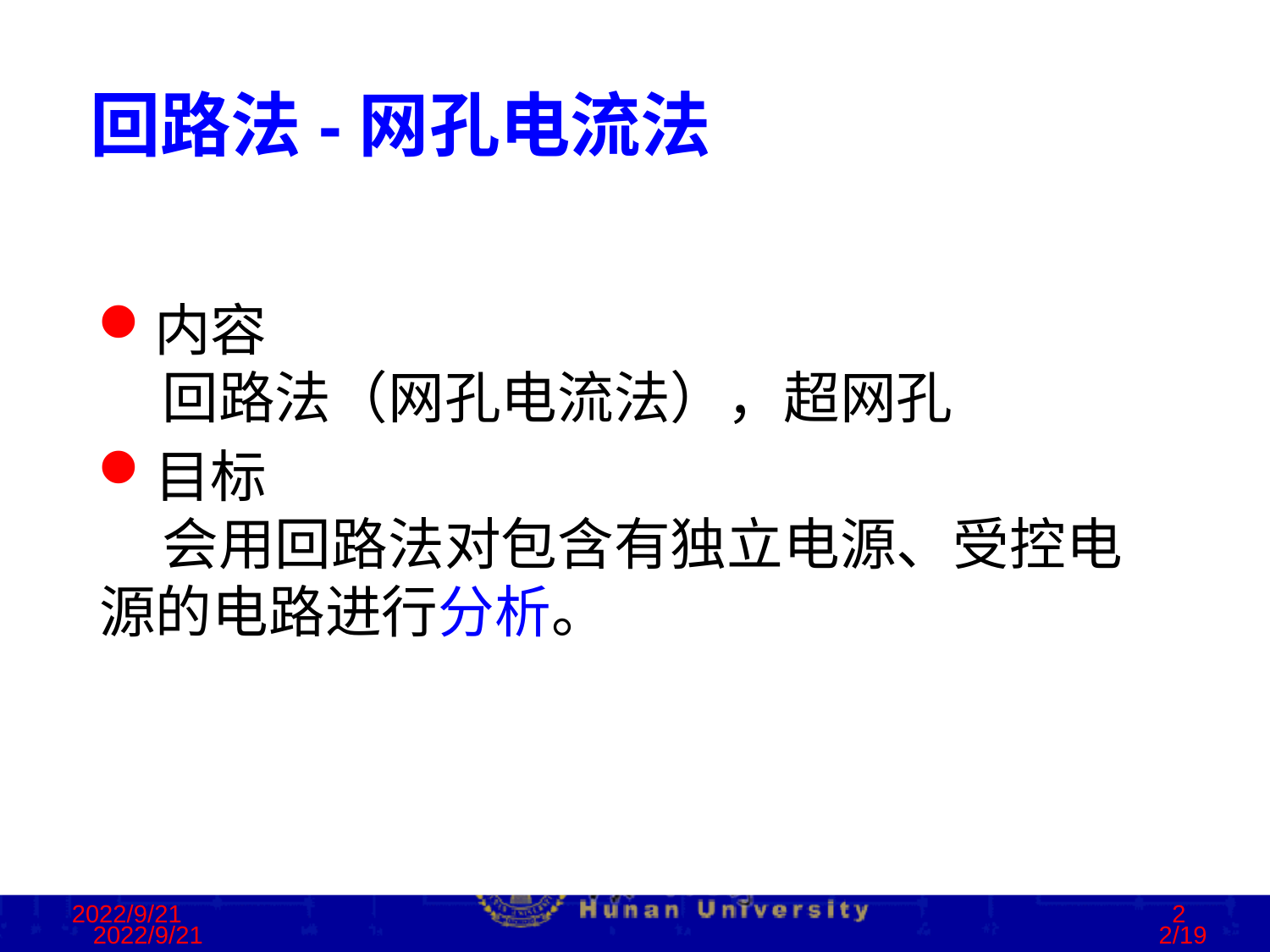

回路法-网孔电流法
内容
    回路法（网孔电流法），超网孔
目标
    会用回路法对包含有独立电源、受控电源的电路进行分析。
2022/9/21
2
2022/9/21
2/19